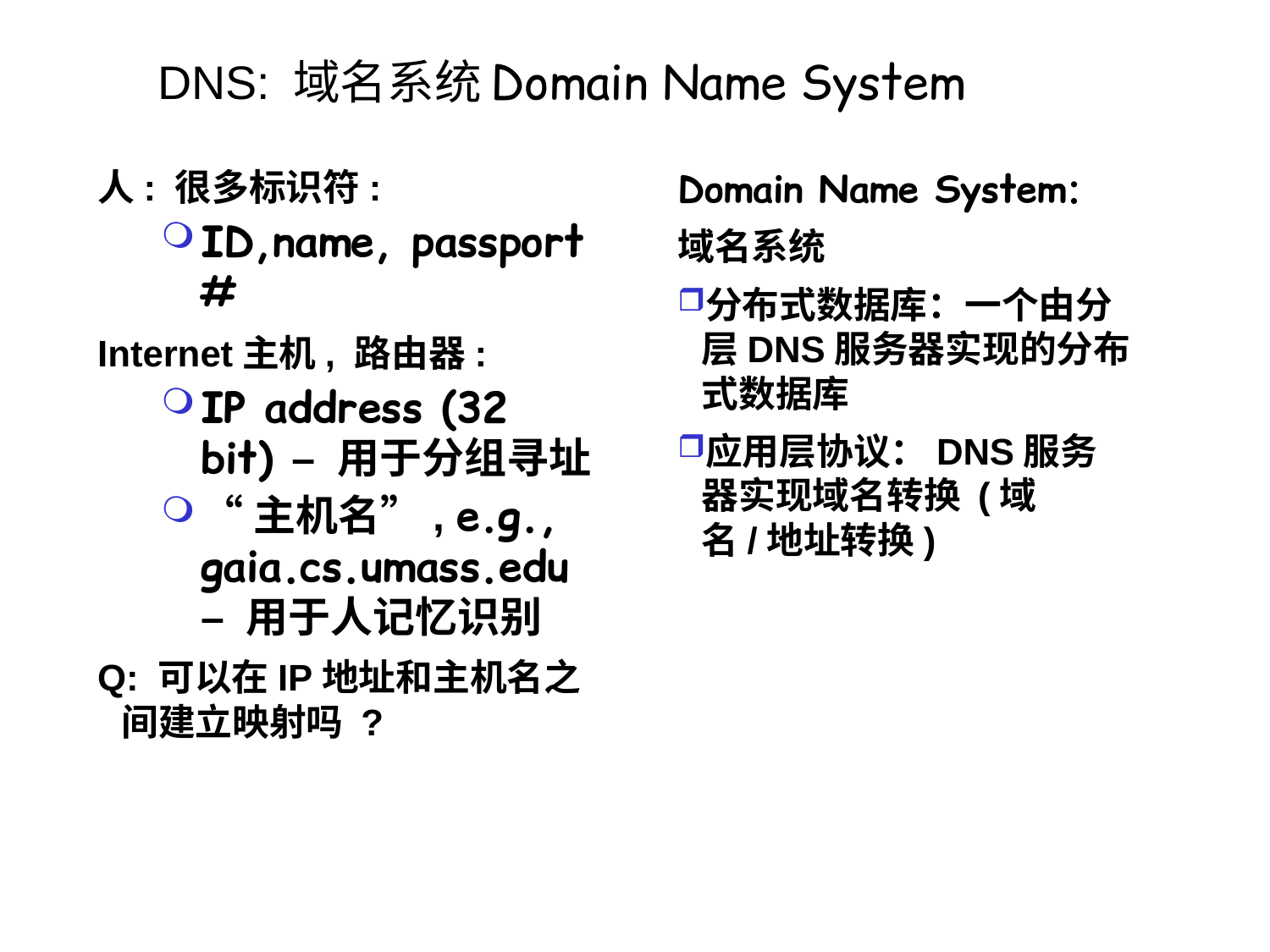

# DNS: 域名系统Domain Name System
人: 很多标识符:
ID,name, passport #
Internet主机, 路由器:
IP address (32 bit) – 用于分组寻址
“主机名”, e.g., gaia.cs.umass.edu – 用于人记忆识别
Q: 可以在IP地址和主机名之间建立映射吗 ?
Domain Name System:
域名系统
分布式数据库：一个由分层DNS服务器实现的分布式数据库
应用层协议：DNS服务器实现域名转换 (域名/地址转换)